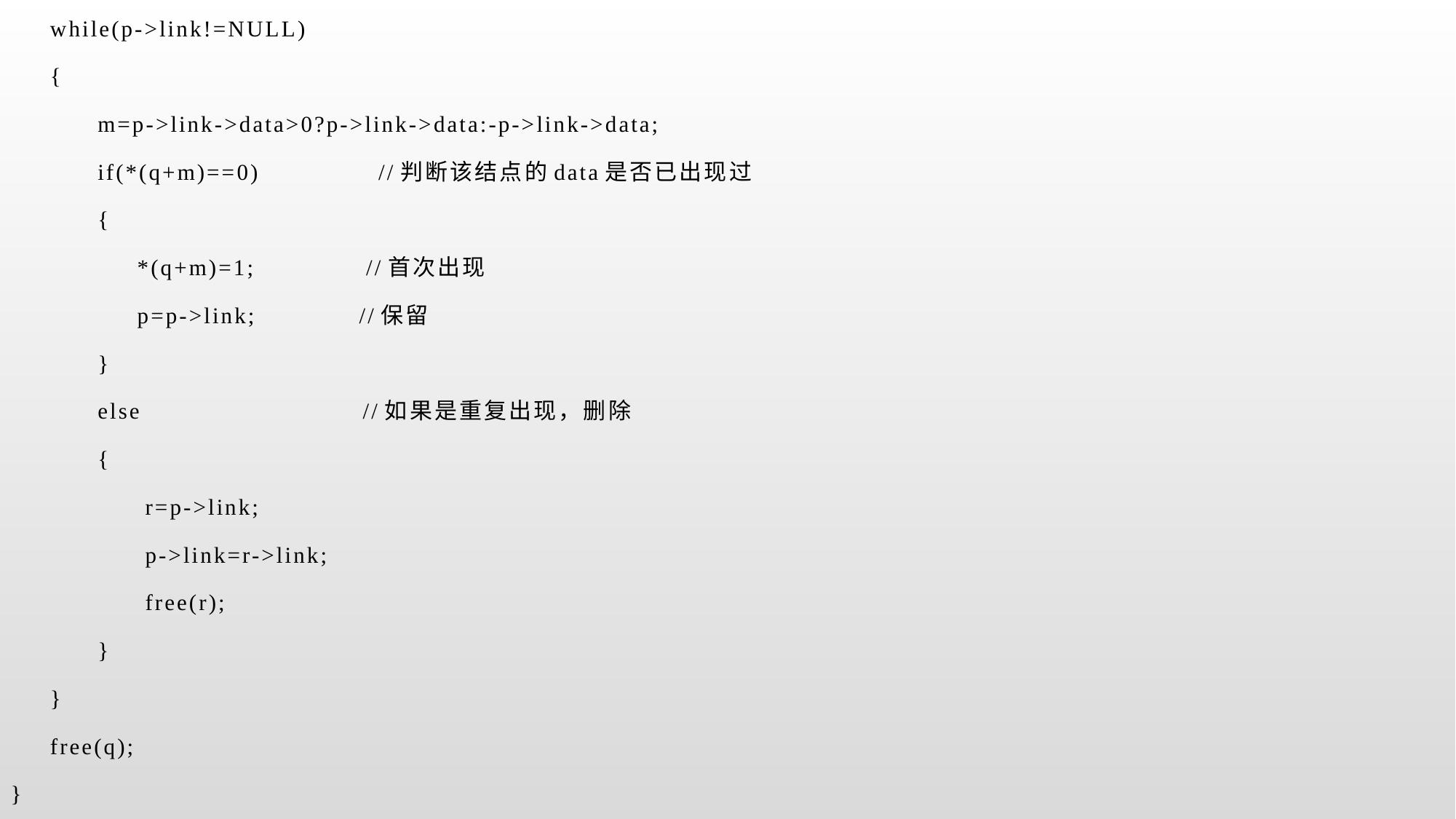

while(p->link!=NULL)
     {
           m=p->link->data>0?p->link->data:-p->link->data;
           if(*(q+m)==0)               //判断该结点的data是否已出现过
           {
                *(q+m)=1;              //首次出现
                p=p->link;             //保留
           }
           else                            //如果是重复出现，删除
           {
                 r=p->link;
                 p->link=r->link;
                 free(r);
           }
     }
     free(q);
}